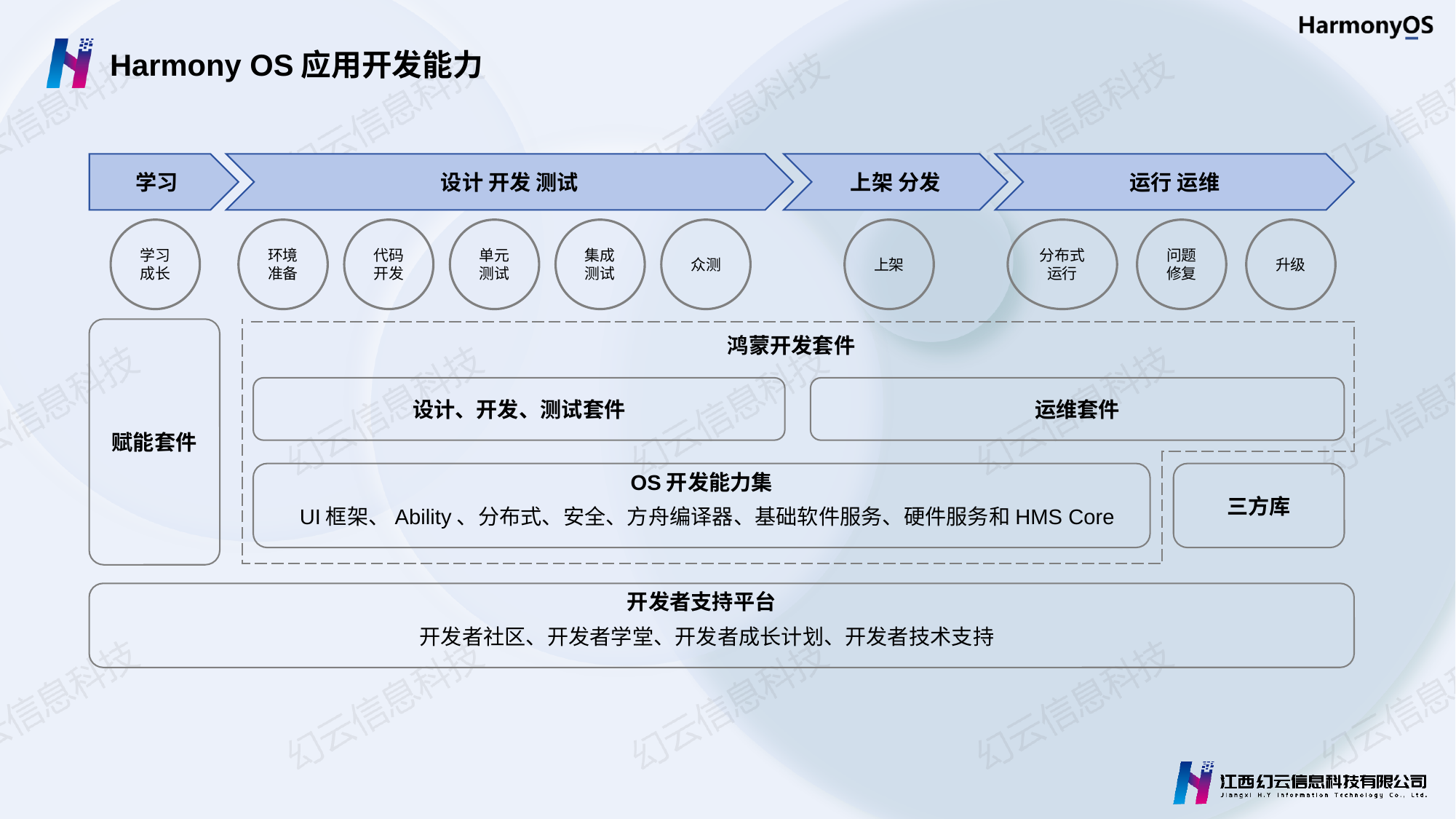

Harmony OS应用开发能力
学习
设计 开发 测试
上架 分发
运行 运维
学习成长
环境准备
代码开发
单元测试
集成测试
众测
上架
分布式运行
问题修复
升级

赋能套件
鸿蒙开发套件
设计、开发、测试套件
运维套件

OS开发能力集
三方库
UI框架、Ability、分布式、安全、方舟编译器、基础软件服务、硬件服务和HMS Core

开发者支持平台
开发者社区、开发者学堂、开发者成长计划、开发者技术支持